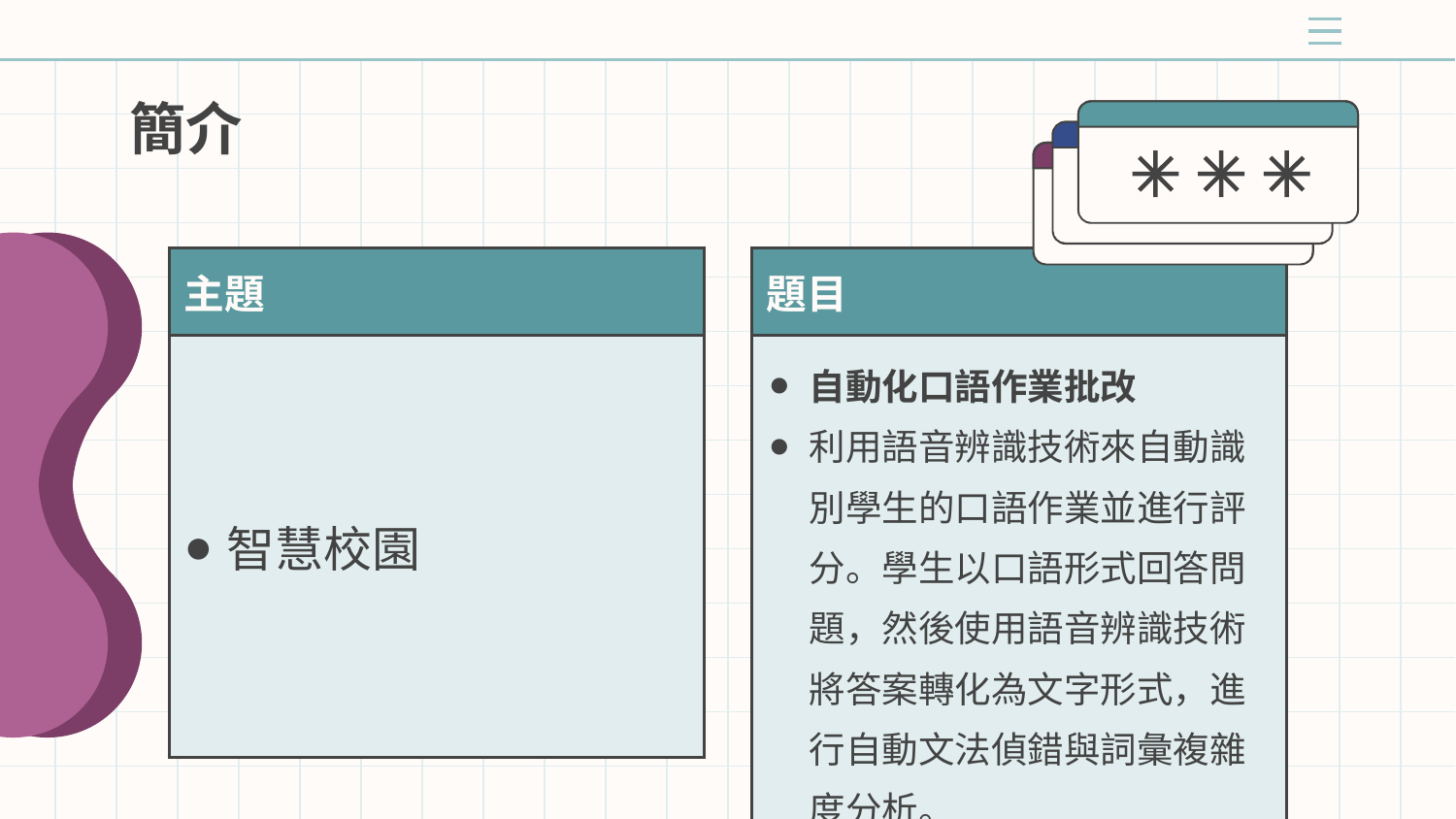

# 簡介

| 主題 |  |
| --- | --- |
| 智慧校園 |  |
| 題目 |  |
| --- | --- |
| 自動化口語作業批改 利用語音辨識技術來自動識別學生的口語作業並進行評分。學生以口語形式回答問題，然後使用語音辨識技術將答案轉化為文字形式，進行自動文法偵錯與詞彙複雜度分析。 |  |